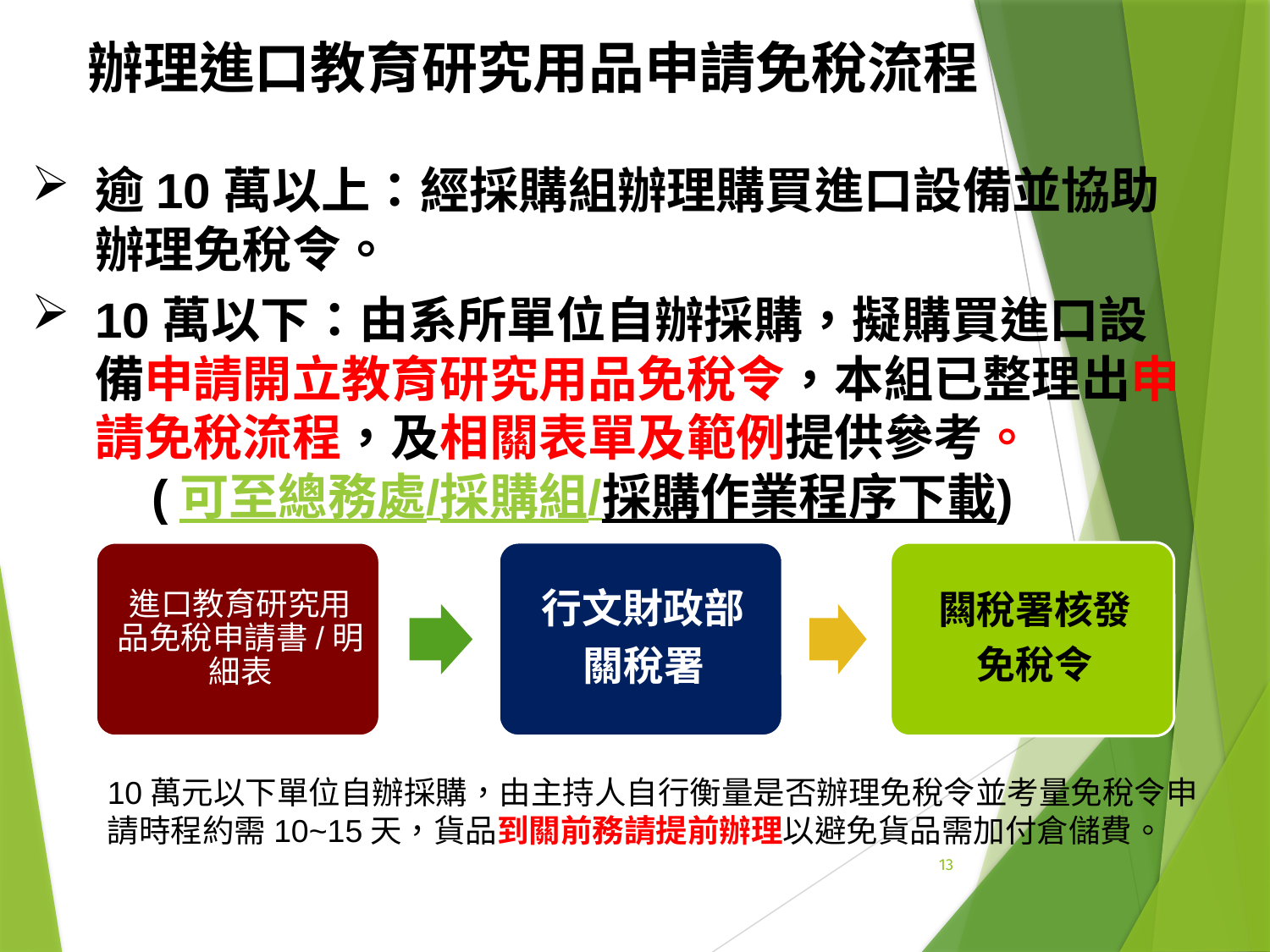

# 辦理進口教育研究用品申請免稅流程
逾10萬以上：經採購組辦理購買進口設備並協助辦理免稅令。
10萬以下：由系所單位自辦採購，擬購買進口設備申請開立教育研究用品免稅令，本組已整理出申請免稅流程，及相關表單及範例提供參考。
    (可至總務處/採購組/採購作業程序下載)

進口教育研究用品免稅申請書/明細表

行文財政部
關稅署

闗稅署核發
免稅令
10萬元以下單位自辦採購，由主持人自行衡量是否辦理免稅令並考量免稅令申請時程約需10~15天，貨品到關前務請提前辦理以避免貨品需加付倉儲費。

13